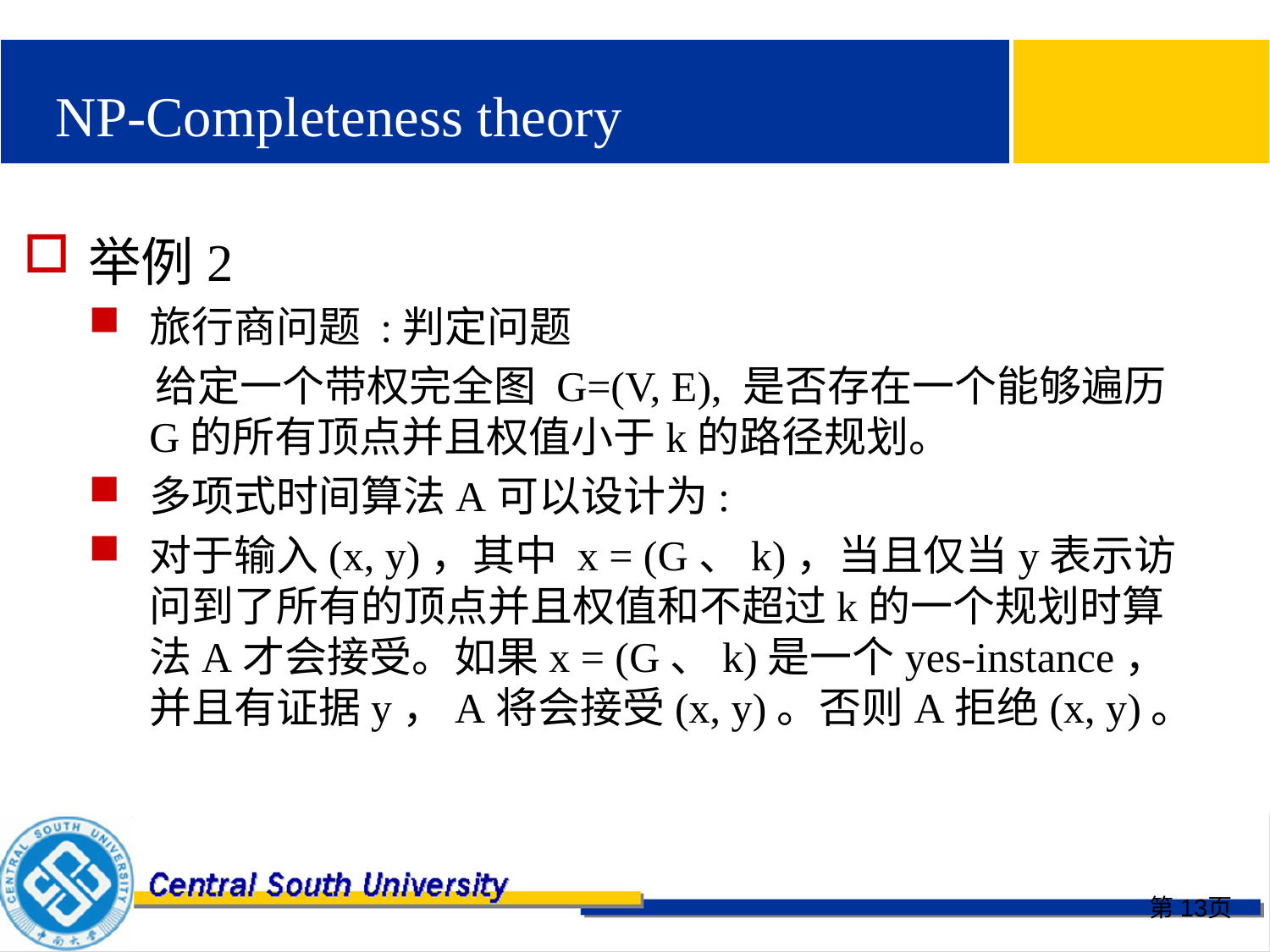

# NP-Completeness theory
举例2
旅行商问题 :判定问题
      给定一个带权完全图 G=(V, E), 是否存在一个能够遍历G的所有顶点并且权值小于k的路径规划。
多项式时间算法A可以设计为:
对于输入(x, y)，其中 x = (G、k)，当且仅当y表示访问到了所有的顶点并且权值和不超过k的一个规划时算法A才会接受。如果x = (G、k)是一个yes-instance，并且有证据y，A将会接受(x, y)。否则A拒绝(x, y)。
第13页